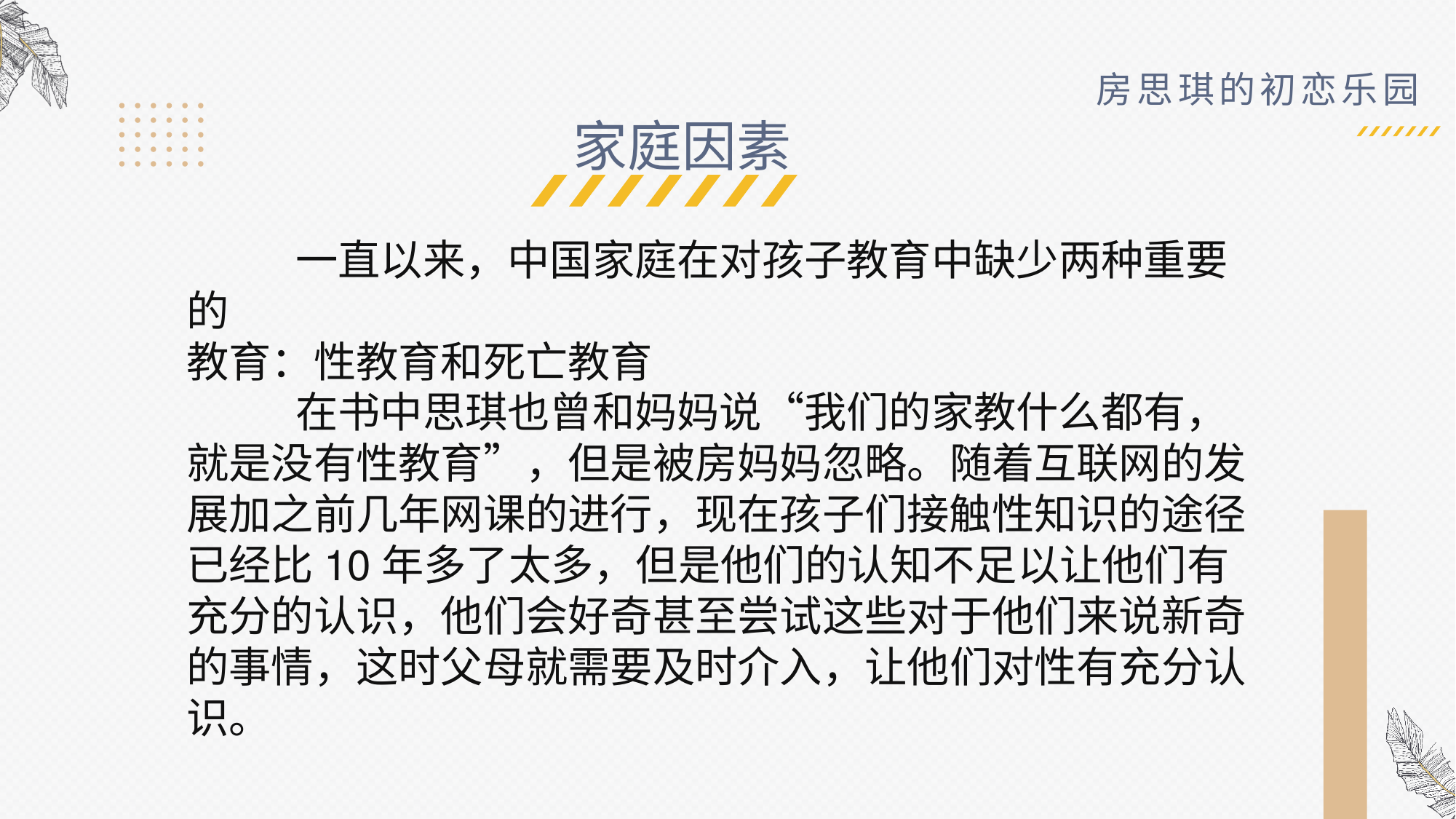

房思琪的初恋乐园

家庭因素

	一直以来，中国家庭在对孩子教育中缺少两种重要的
教育：性教育和死亡教育
	在书中思琪也曾和妈妈说“我们的家教什么都有，就是没有性教育”，但是被房妈妈忽略。随着互联网的发展加之前几年网课的进行，现在孩子们接触性知识的途径已经比10年多了太多，但是他们的认知不足以让他们有充分的认识，他们会好奇甚至尝试这些对于他们来说新奇的事情，这时父母就需要及时介入，让他们对性有充分认识。